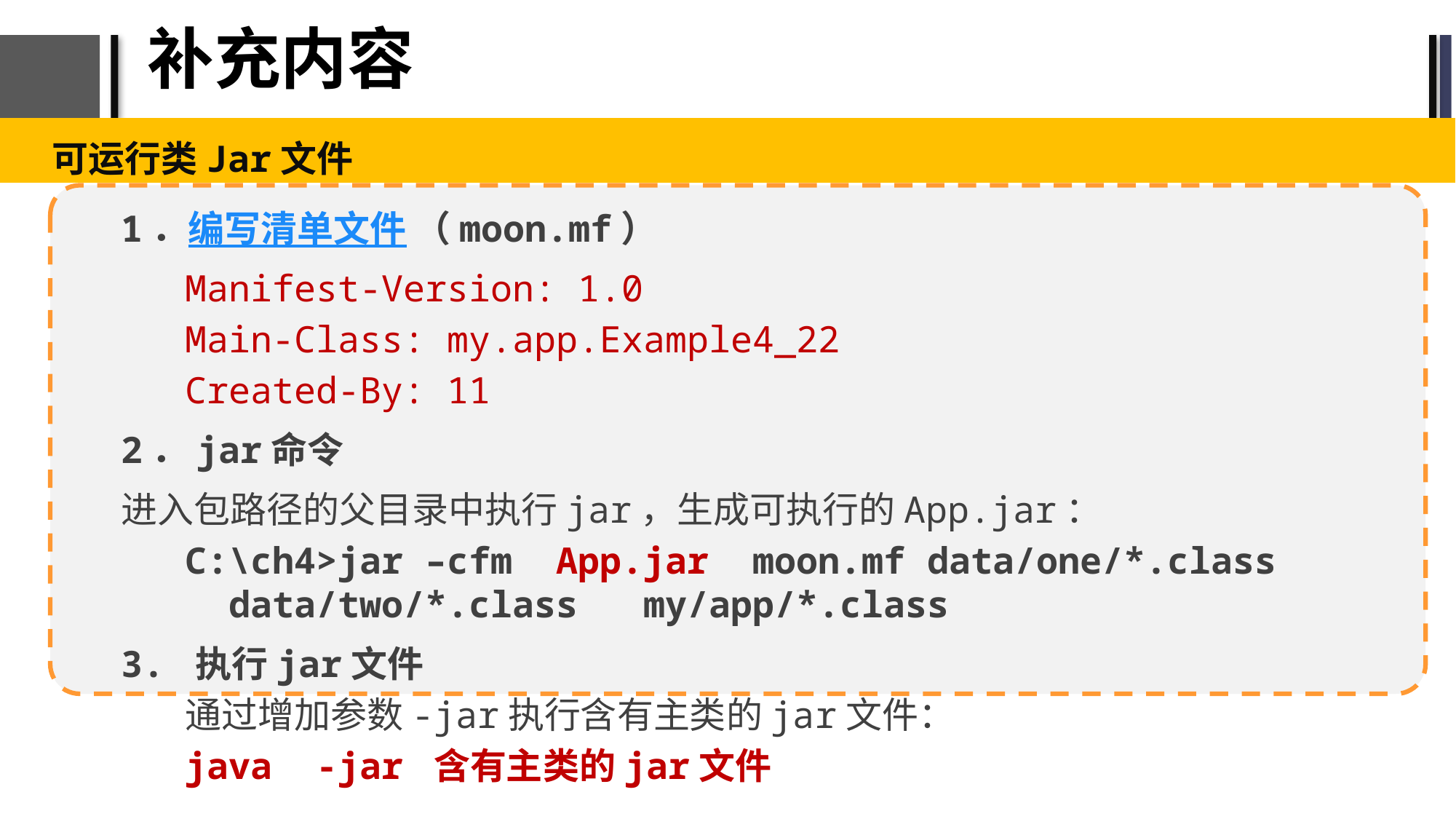

# 补充内容

可运行类Jar文件

1．编写清单文件 （moon.mf）
Manifest-Version: 1.0
Main-Class: my.app.Example4_22
Created-By: 11
2．jar命令
进入包路径的父目录中执行jar，生成可执行的App.jar：
C:\ch4>jar –cfm  App.jar  moon.mf data/one/*.class   data/two/*.class   my/app/*.class
3. 执行jar文件
通过增加参数-jar执行含有主类的jar文件：
java  -jar 含有主类的jar文件